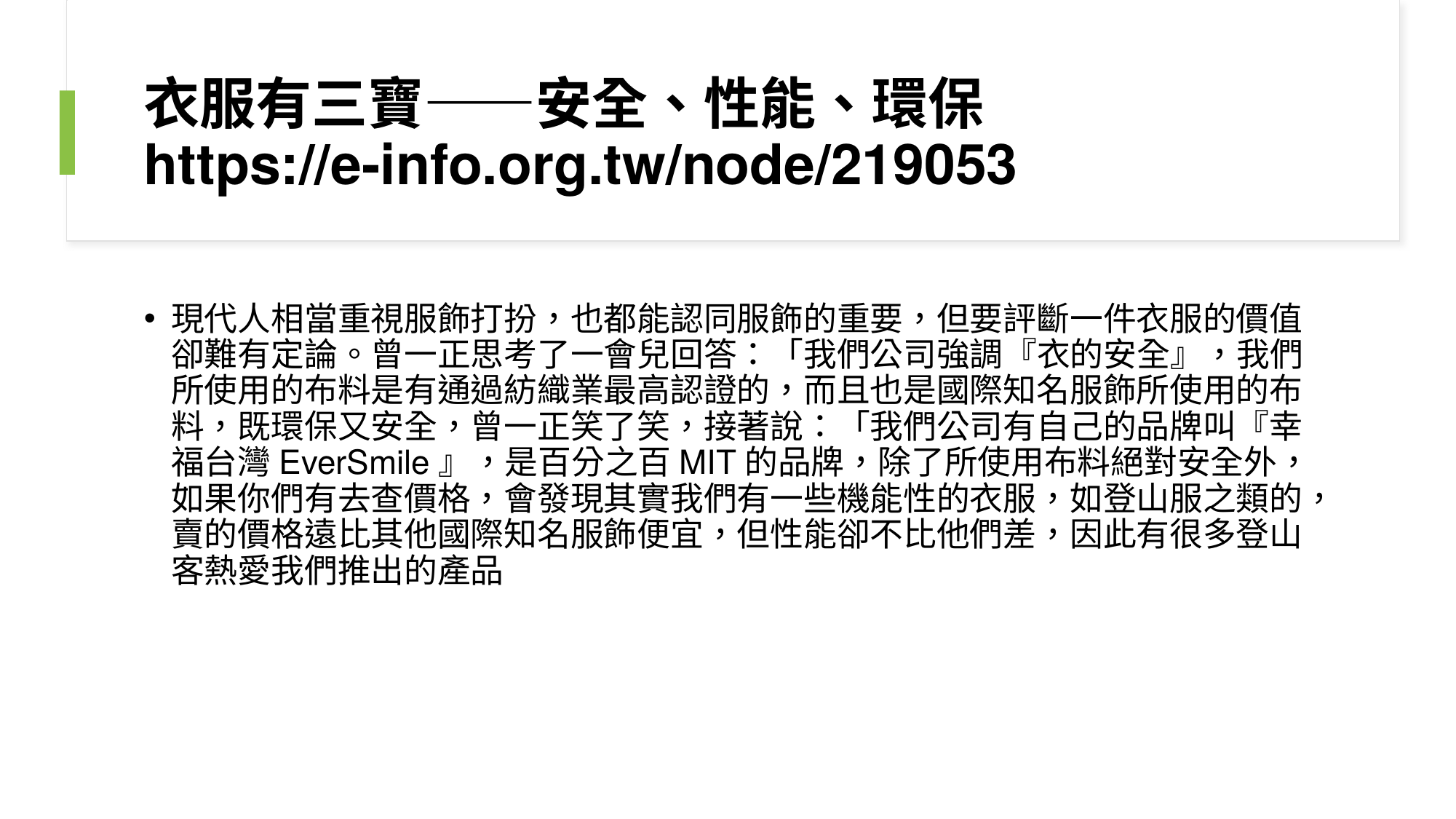

# 衣服有三寶——安全、性能、環保 https://e-info.org.tw/node/219053

現代人相當重視服飾打扮，也都能認同服飾的重要，但要評斷一件衣服的價值卻難有定論。曾一正思考了一會兒回答：「我們公司強調『衣的安全』，我們所使用的布料是有通過紡織業最高認證的，而且也是國際知名服飾所使用的布料，既環保又安全，曾一正笑了笑，接著說：「我們公司有自己的品牌叫『幸福台灣EverSmile』，是百分之百MIT的品牌，除了所使用布料絕對安全外，如果你們有去查價格，會發現其實我們有一些機能性的衣服，如登山服之類的，賣的價格遠比其他國際知名服飾便宜，但性能卻不比他們差，因此有很多登山客熱愛我們推出的產品